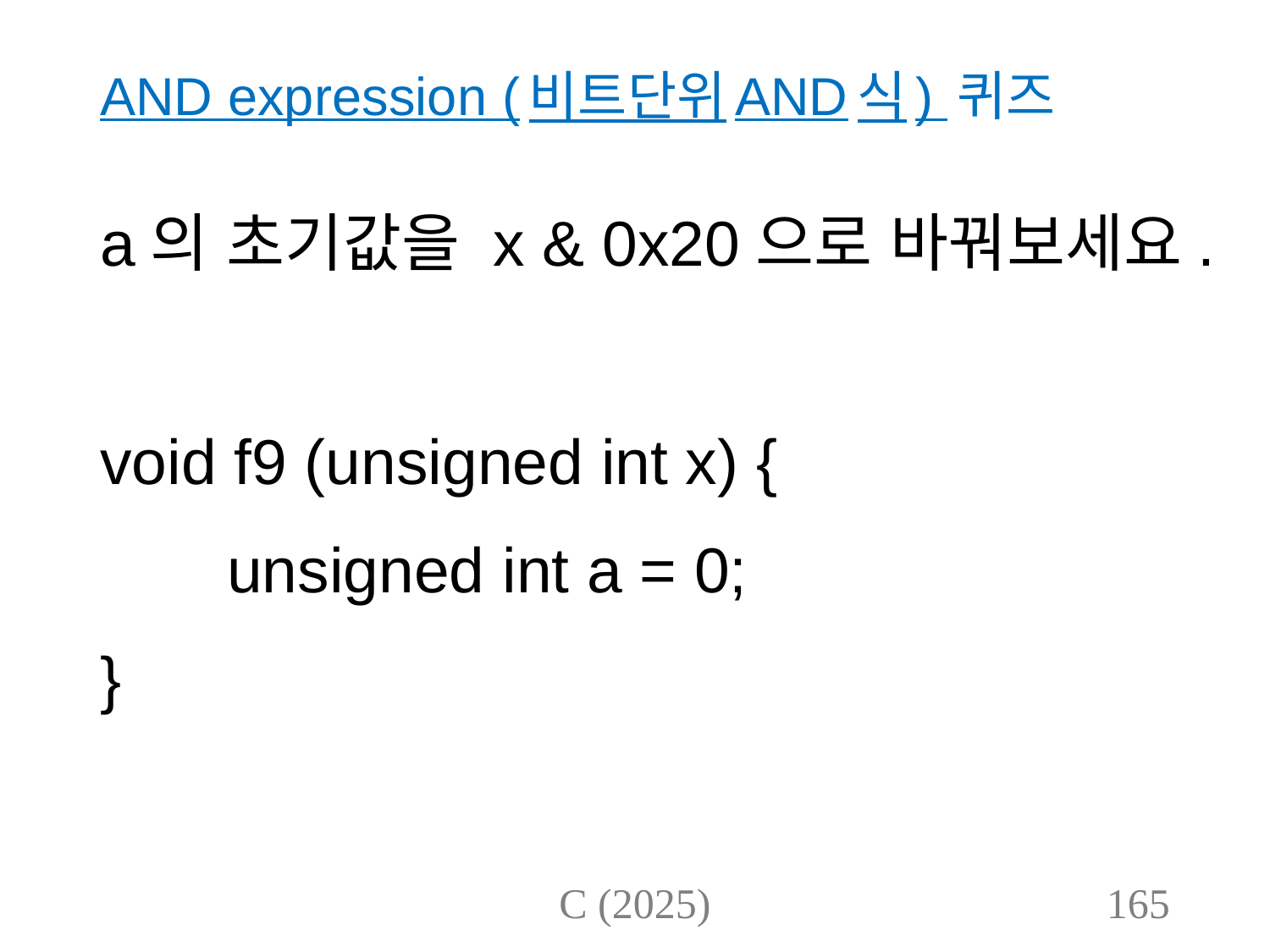

# AND expression (비트단위AND식) 퀴즈
a의 초기값을 x & 0x20으로 바꿔보세요.

void f9 (unsigned int x) {
	unsigned int a = 0;
}
C (2025)
165